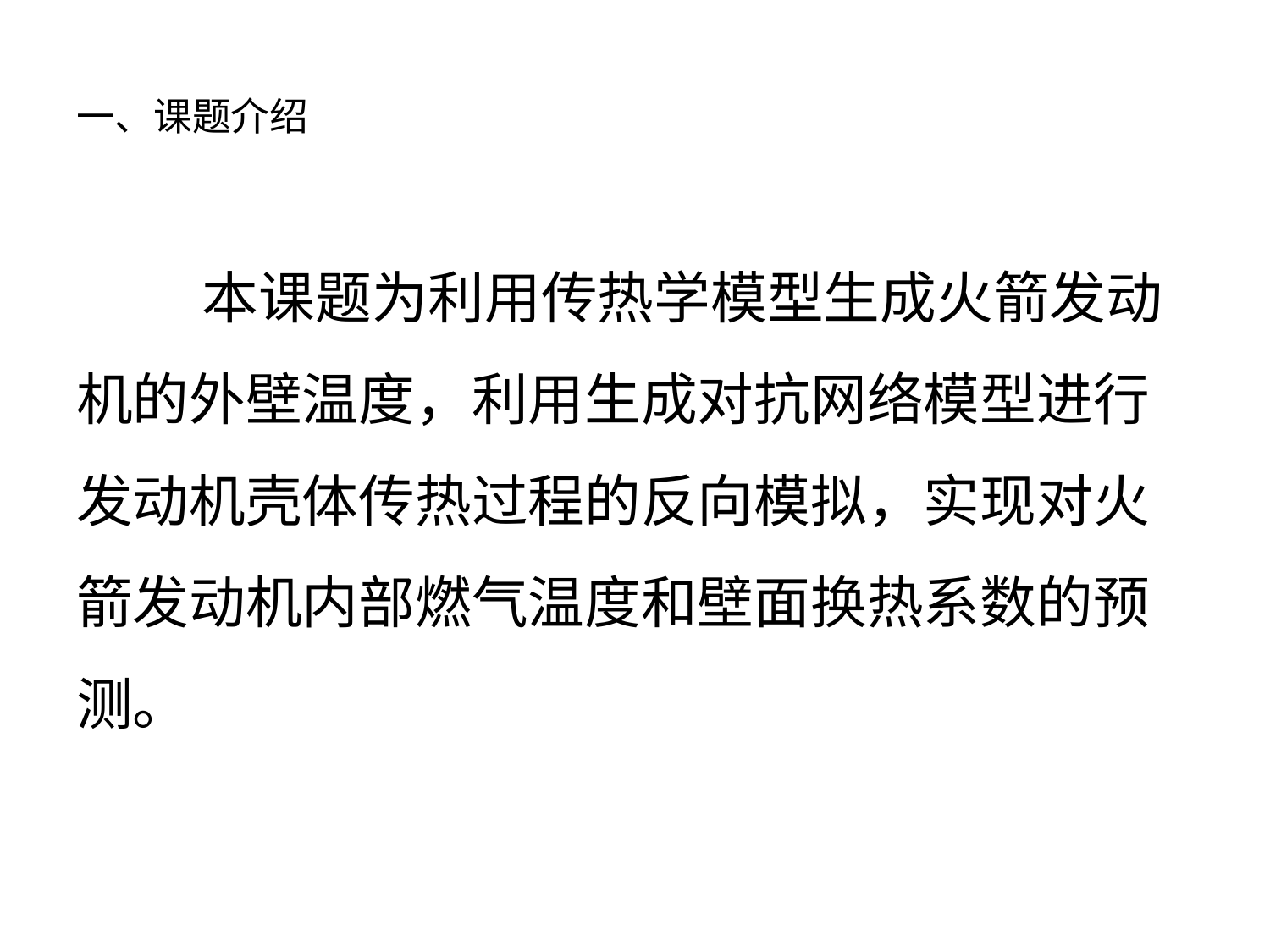

# 一、课题介绍
 本课题为利用传热学模型生成火箭发动机的外壁温度，利用生成对抗网络模型进行发动机壳体传热过程的反向模拟，实现对火箭发动机内部燃气温度和壁面换热系数的预测。